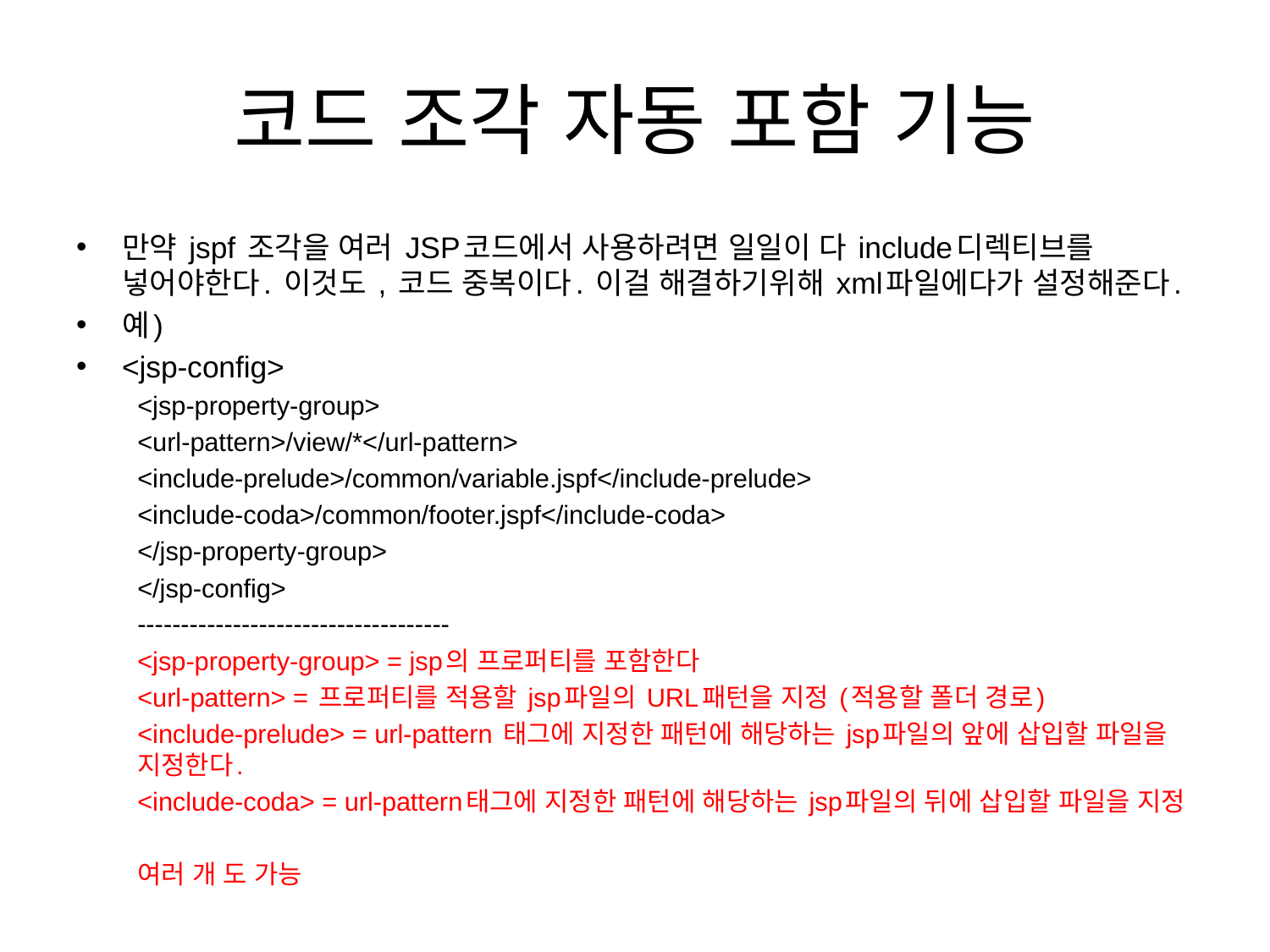

# 코드 조각 자동 포함 기능
만약 jspf 조각을 여러 JSP코드에서 사용하려면 일일이 다 include디렉티브를 넣어야한다. 이것도 , 코드 중복이다. 이걸 해결하기위해 xml파일에다가 설정해준다.
예)
<jsp-config>
	<jsp-property-group>
		<url-pattern>/view/*</url-pattern>
		<include-prelude>/common/variable.jspf</include-prelude>
		<include-coda>/common/footer.jspf</include-coda>
	</jsp-property-group>
</jsp-config>
------------------------------------
<jsp-property-group> = jsp의 프로퍼티를 포함한다
<url-pattern> = 프로퍼티를 적용할 jsp파일의 URL패턴을 지정 (적용할 폴더 경로)
<include-prelude> = url-pattern 태그에 지정한 패턴에 해당하는 jsp파일의 앞에 삽입할 파일을 지정한다.
<include-coda> = url-pattern태그에 지정한 패턴에 해당하는 jsp파일의 뒤에 삽입할 파일을 지정

여러 개 도 가능